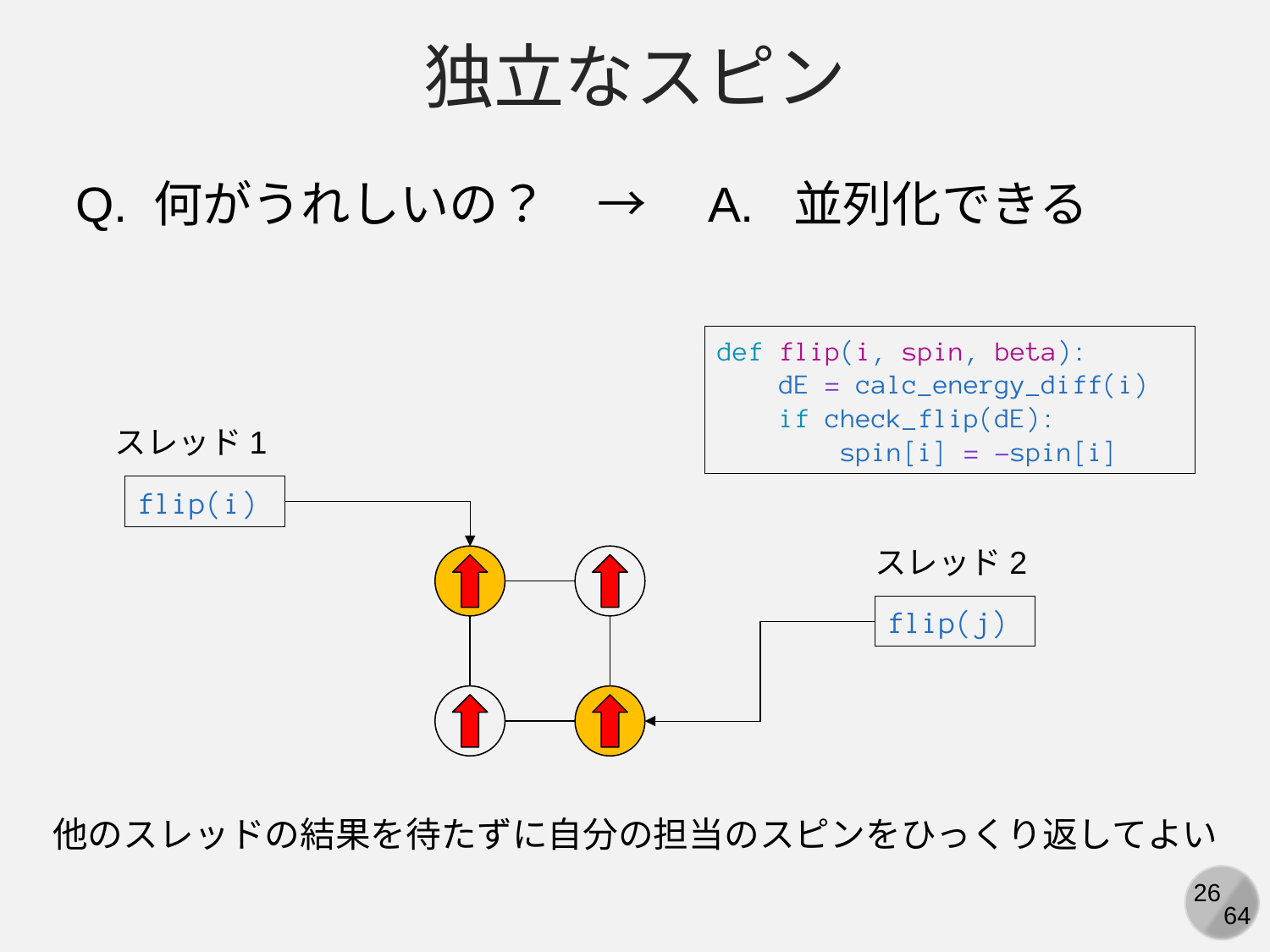

独立なスピン
Q. 何がうれしいの？　→　A.  並列化できる
def flip(i, spin, beta):
    dE = calc_energy_diff(i)
    if check_flip(dE):
        spin[i] = -spin[i]
スレッド1
flip(i)
スレッド2

flip(j)
他のスレッドの結果を待たずに自分の担当のスピンをひっくり返してよい